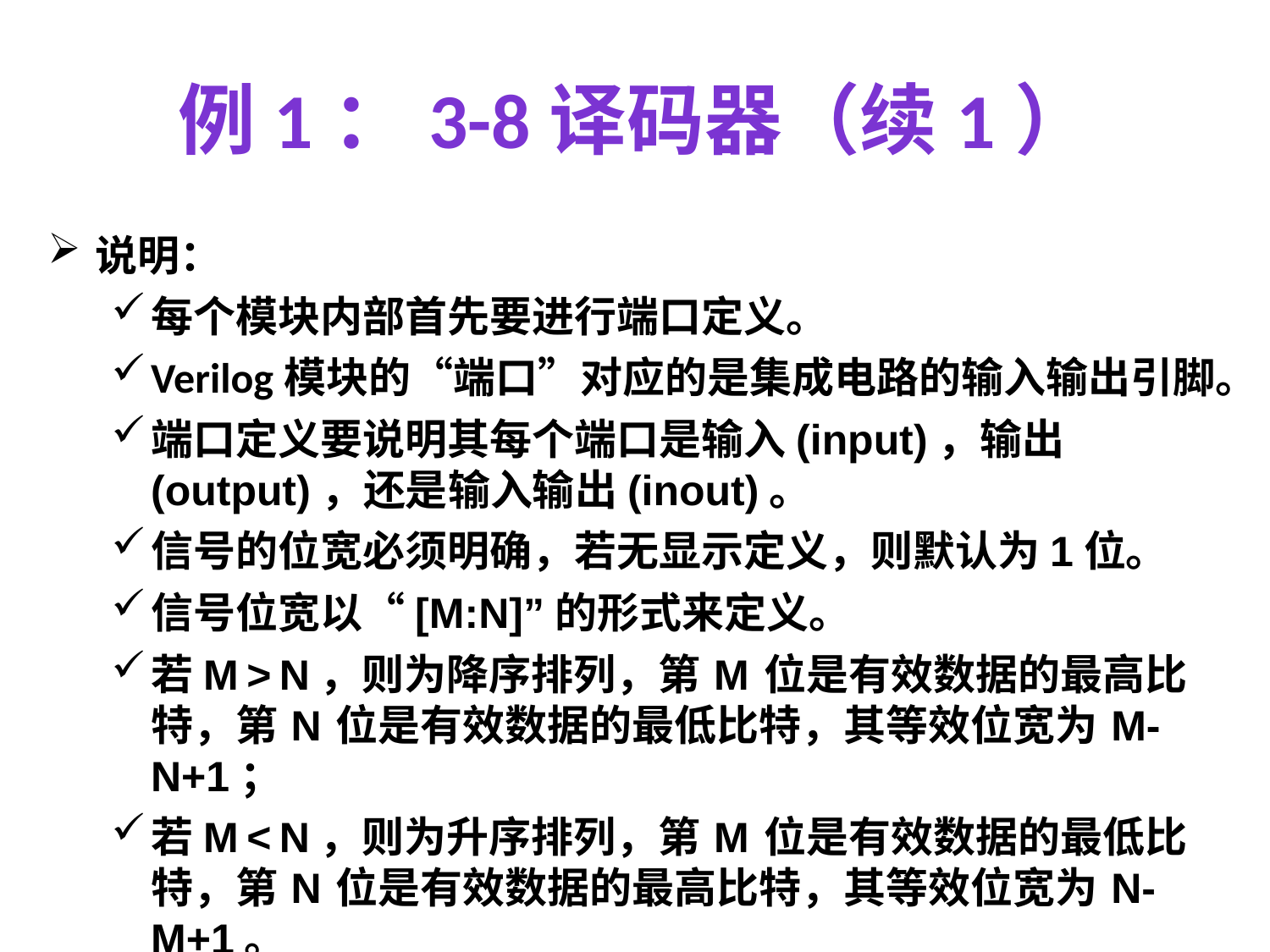

# 例1：3-8译码器（续1）
说明：
每个模块内部首先要进行端口定义。
Verilog模块的“端口”对应的是集成电路的输入输出引脚。
端口定义要说明其每个端口是输入(input)，输出(output)，还是输入输出(inout)。
信号的位宽必须明确，若无显示定义，则默认为1位。
信号位宽以“[M:N]”的形式来定义。
若M > N，则为降序排列，第 M 位是有效数据的最高比特，第 N 位是有效数据的最低比特，其等效位宽为 M-N+1；
若M < N，则为升序排列，第 M 位是有效数据的最低比特，第 N 位是有效数据的最高比特，其等效位宽为 N-M+1。